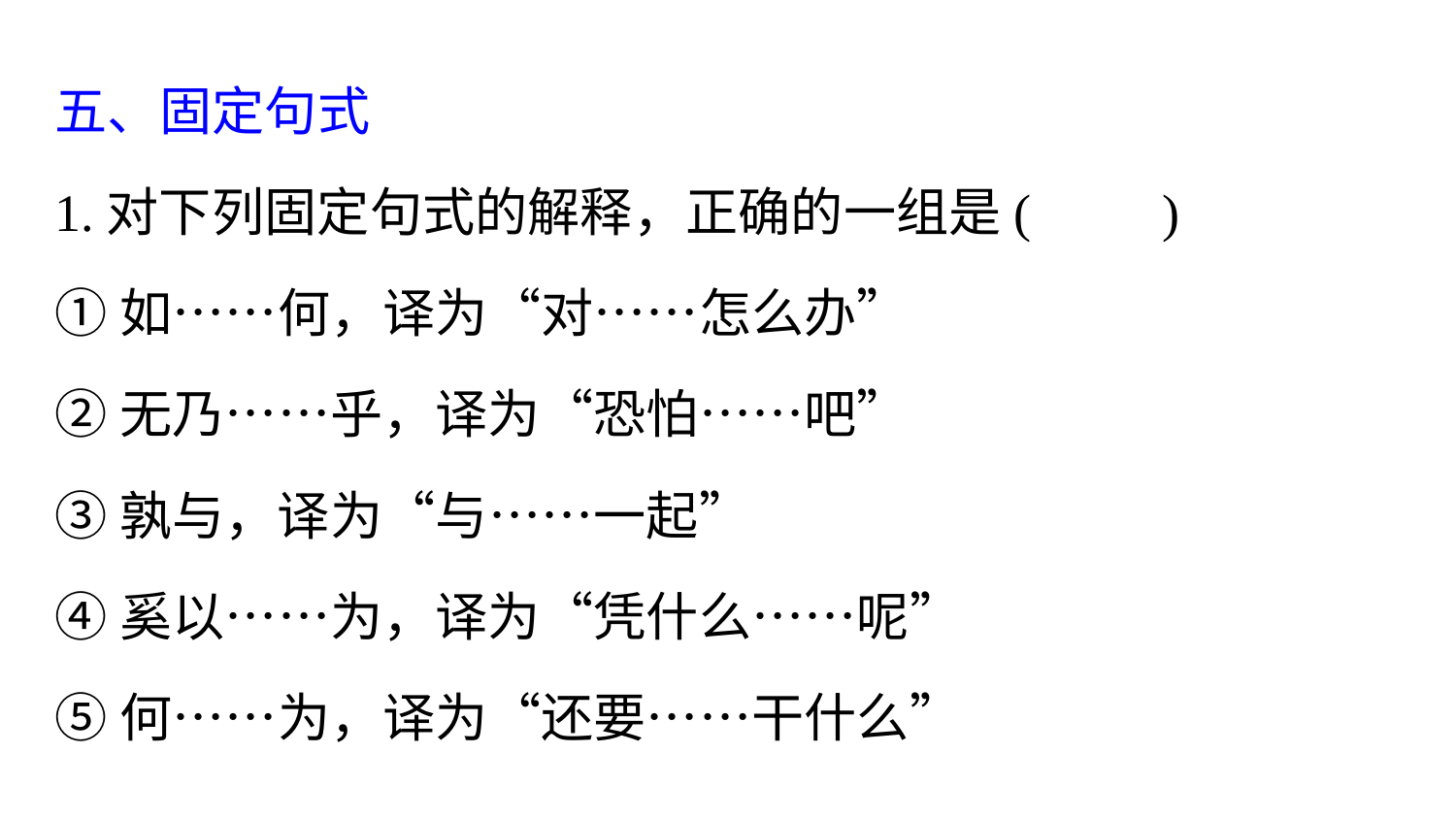

五、固定句式
1.对下列固定句式的解释，正确的一组是(　　)
①如……何，译为“对……怎么办”
②无乃……乎，译为“恐怕……吧”
③孰与，译为“与……一起”
④奚以……为，译为“凭什么……呢”
⑤何……为，译为“还要……干什么”